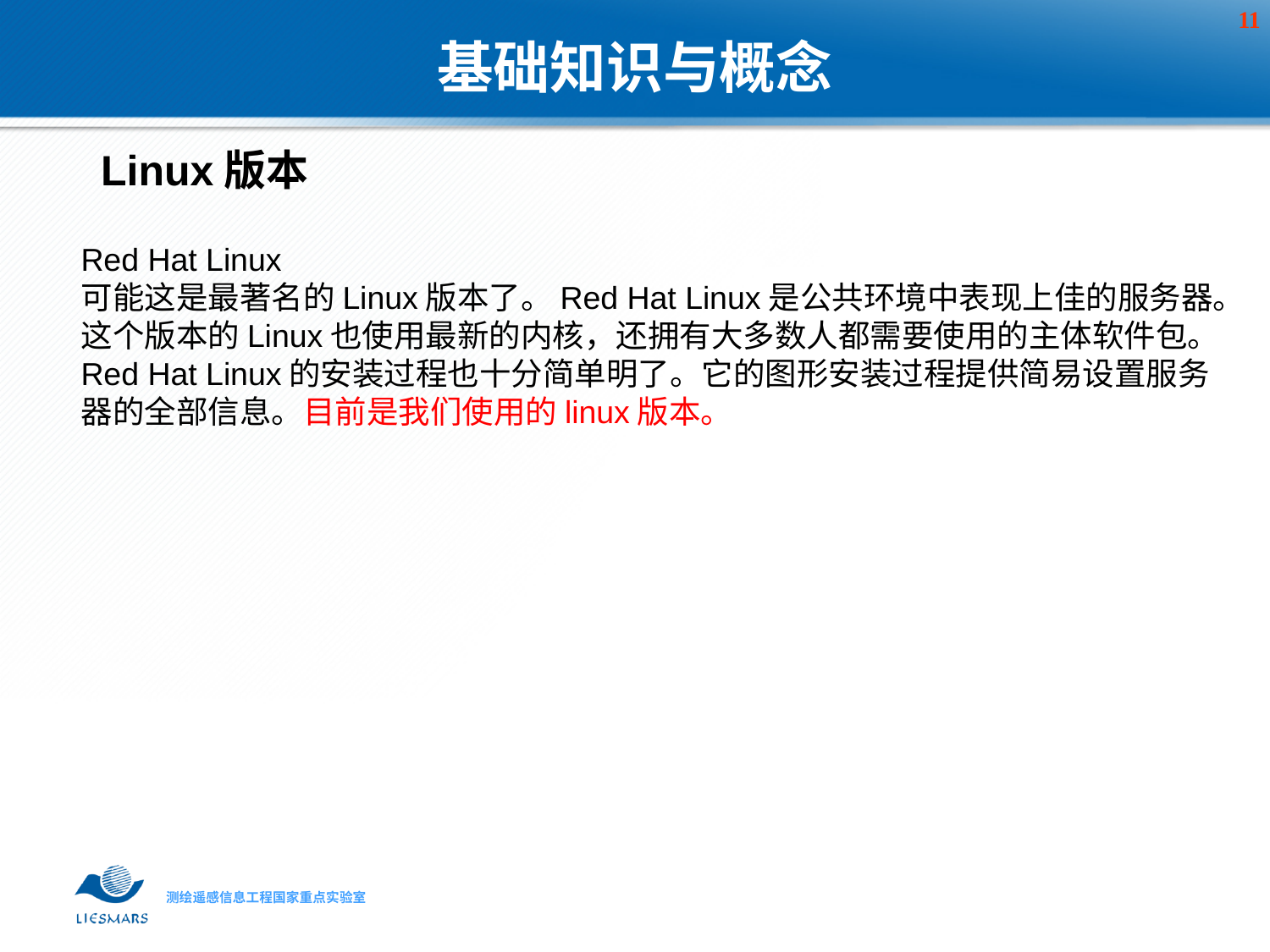

基础知识与概念
Linux版本
Red Hat Linux
可能这是最著名的Linux版本了。Red Hat Linux是公共环境中表现上佳的服务器。这个版本的Linux也使用最新的内核，还拥有大多数人都需要使用的主体软件包。
Red Hat Linux的安装过程也十分简单明了。它的图形安装过程提供简易设置服务器的全部信息。目前是我们使用的linux版本。